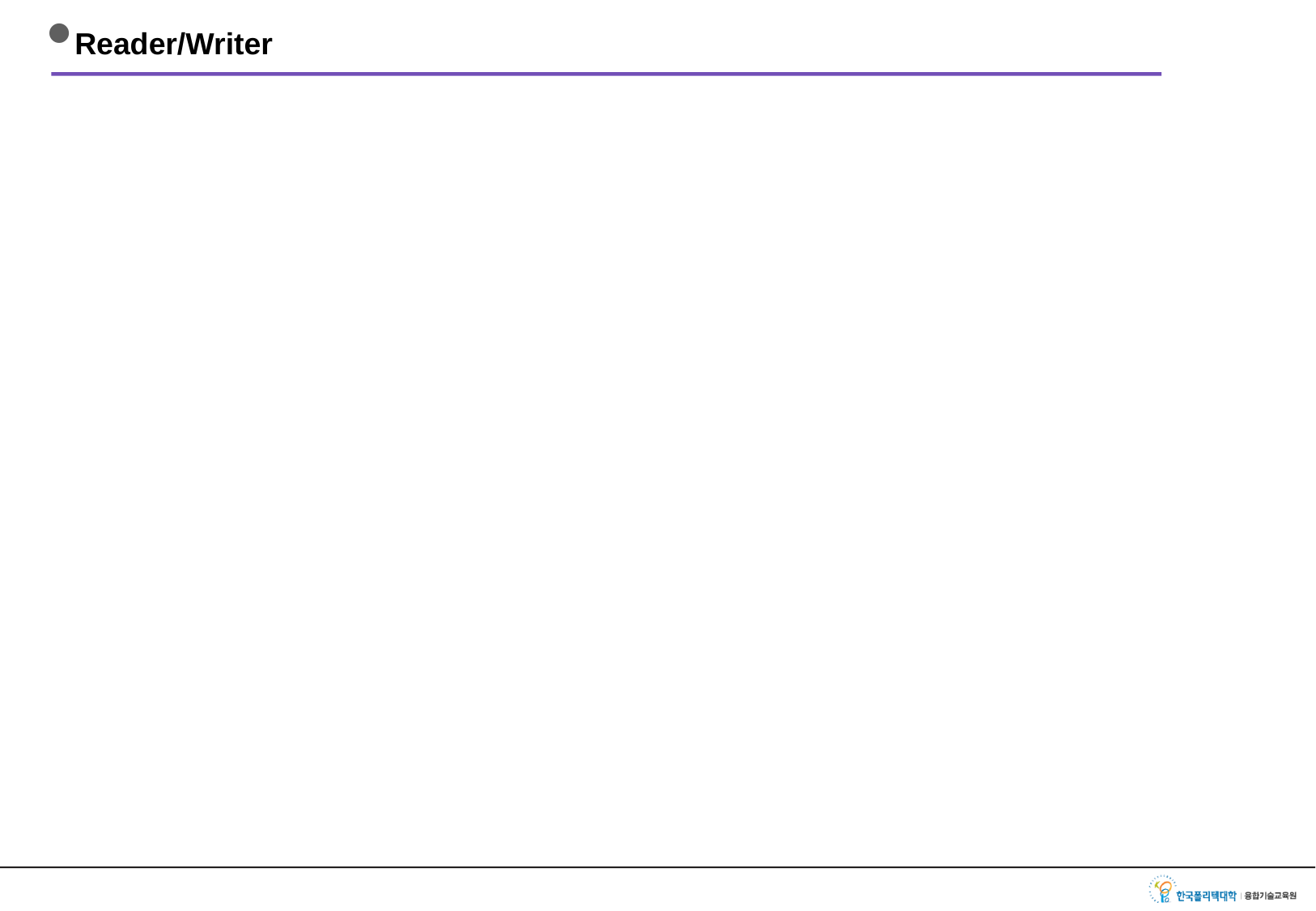

# Reader/Writer
InputStream/OutputStream의 char처리 대용
char의 2bytes 기반의 처리 기능 지원
char기반의 처리라는 점을 제외하면 모든 처리는 InputStream/OutputStream과 동일